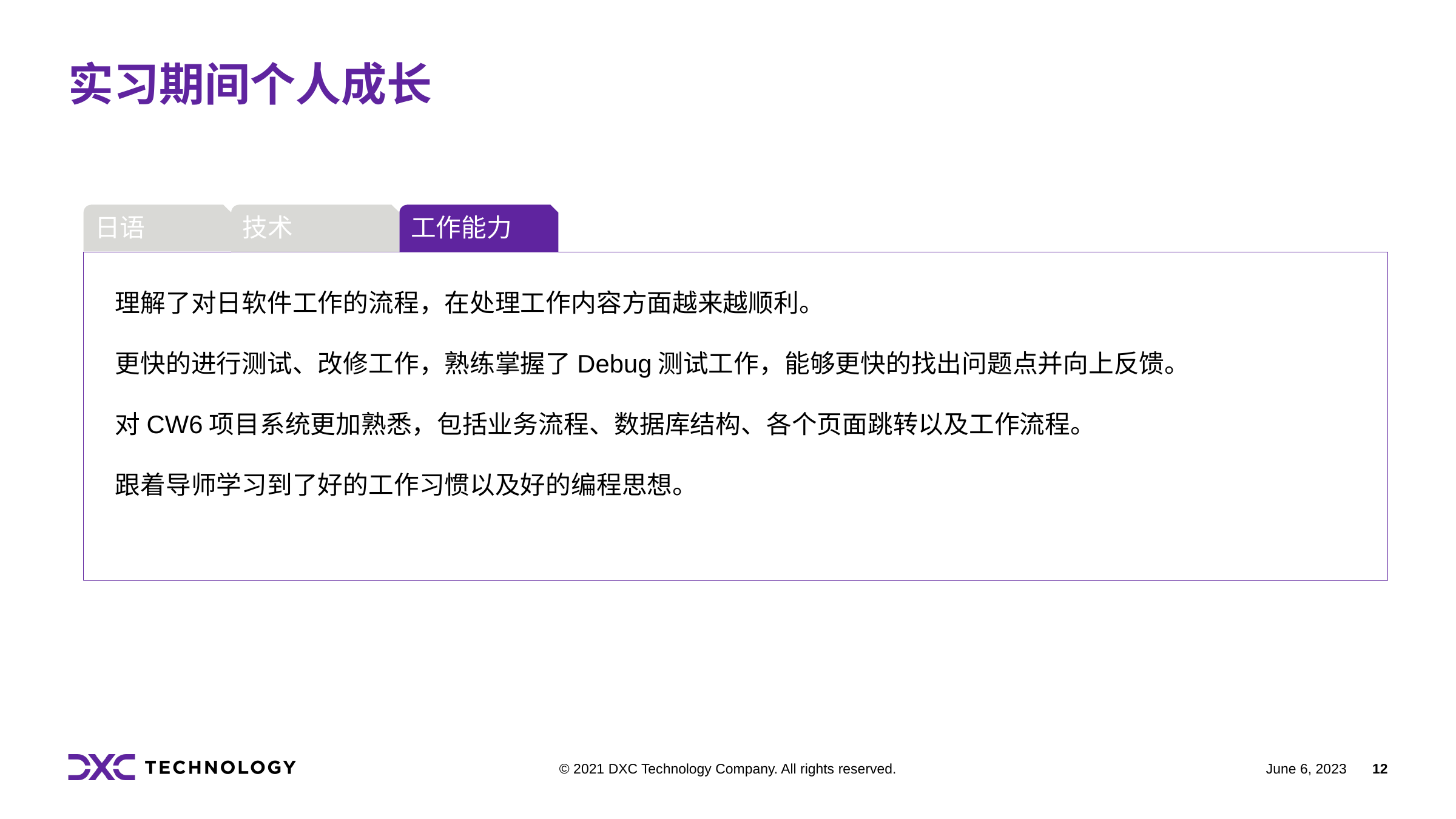

# 实习期间个人成长
日语
工作能力
理解了对日软件工作的流程，在处理工作内容方面越来越顺利。
更快的进行测试、改修工作，熟练掌握了Debug测试工作，能够更快的找出问题点并向上反馈。
对CW6项目系统更加熟悉，包括业务流程、数据库结构、各个页面跳转以及工作流程。
跟着导师学习到了好的工作习惯以及好的编程思想。

技术